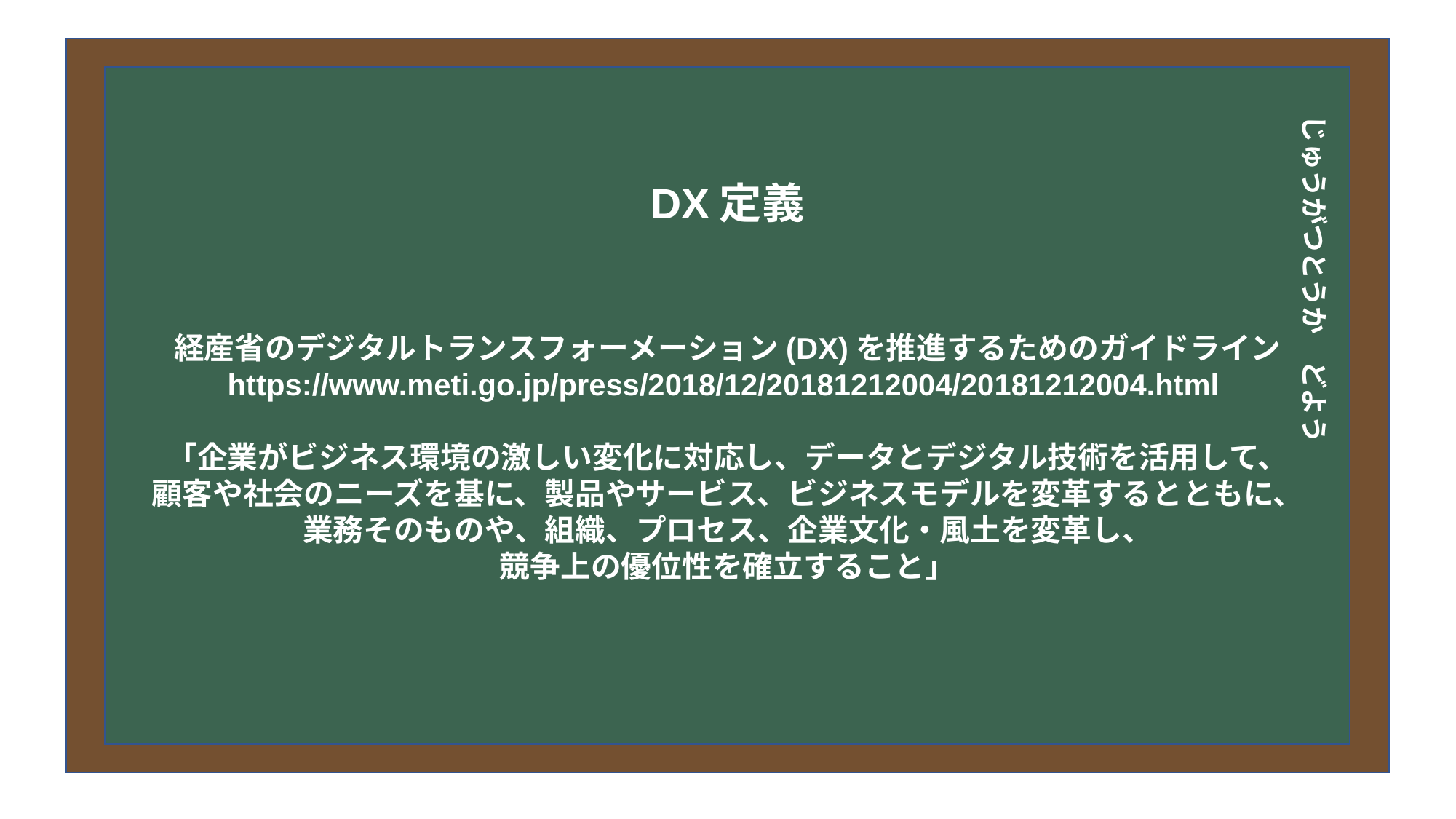

# 今日の目次

DX定義

経産省のデジタルトランスフォーメーション(DX)を推進するためのガイドライン
https://www.meti.go.jp/press/2018/12/20181212004/20181212004.html

「企業がビジネス環境の激しい変化に対応し、データとデジタル技術を活用して、
顧客や社会のニーズを基に、製品やサービス、ビジネスモデルを変革するとともに、
業務そのものや、組織、プロセス、企業文化・風土を変革し、
競争上の優位性を確立すること」

じゅうがつとうか　どよう

DXについて
中小企業の問題
解決提案
まとめ